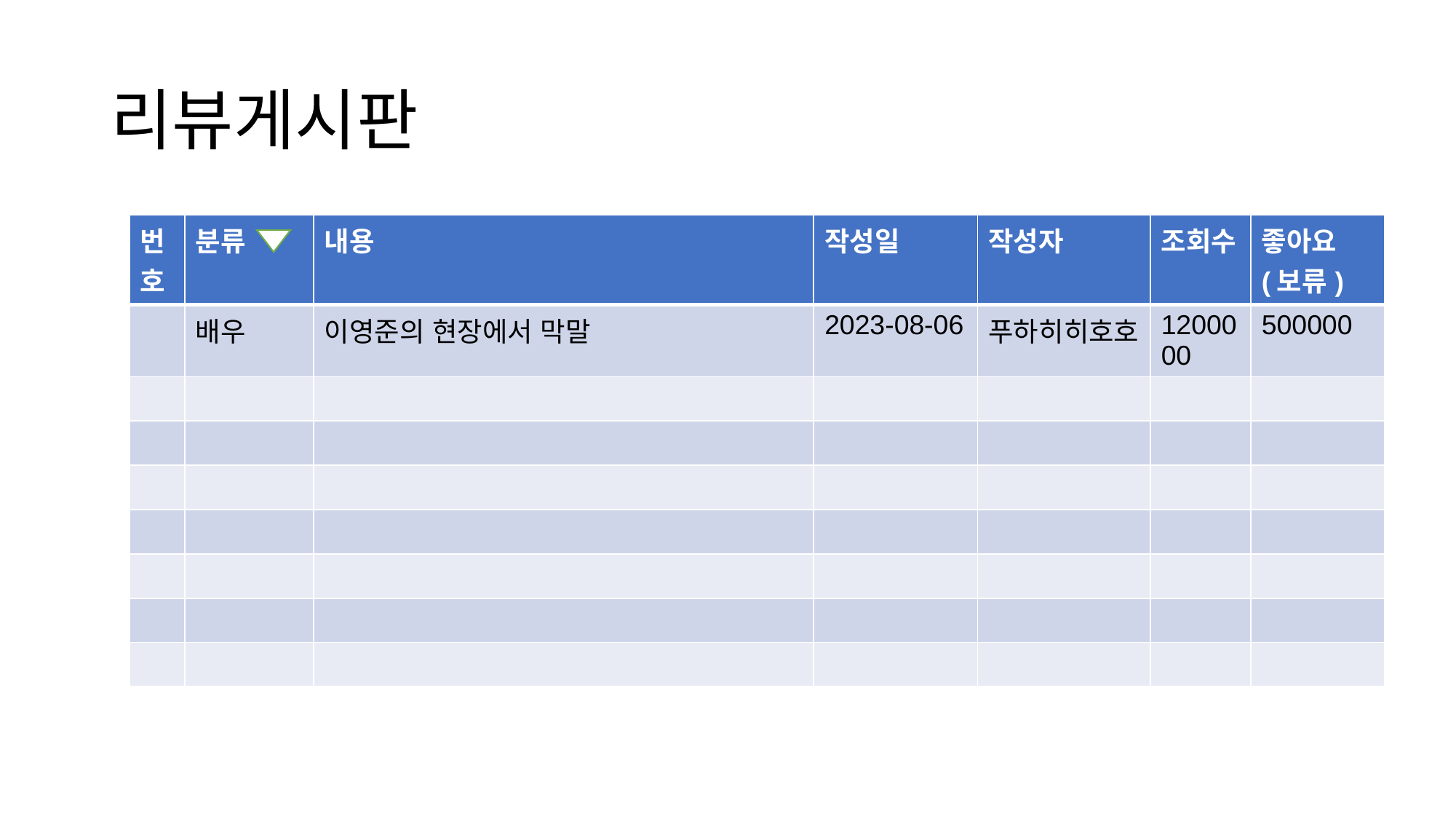

# 리뷰게시판
| 번호 | 분류 | 내용 | 작성일 | 작성자 | 조회수 | 좋아요(보류) |
| --- | --- | --- | --- | --- | --- | --- |
|  | 배우 | 이영준의 현장에서 막말 | 2023-08-06 | 푸하히히호호 | 1200000 | 500000 |
|  |  |  |  |  |  |  |
|  |  |  |  |  |  |  |
|  |  |  |  |  |  |  |
|  |  |  |  |  |  |  |
|  |  |  |  |  |  |  |
|  |  |  |  |  |  |  |
|  |  |  |  |  |  |  |